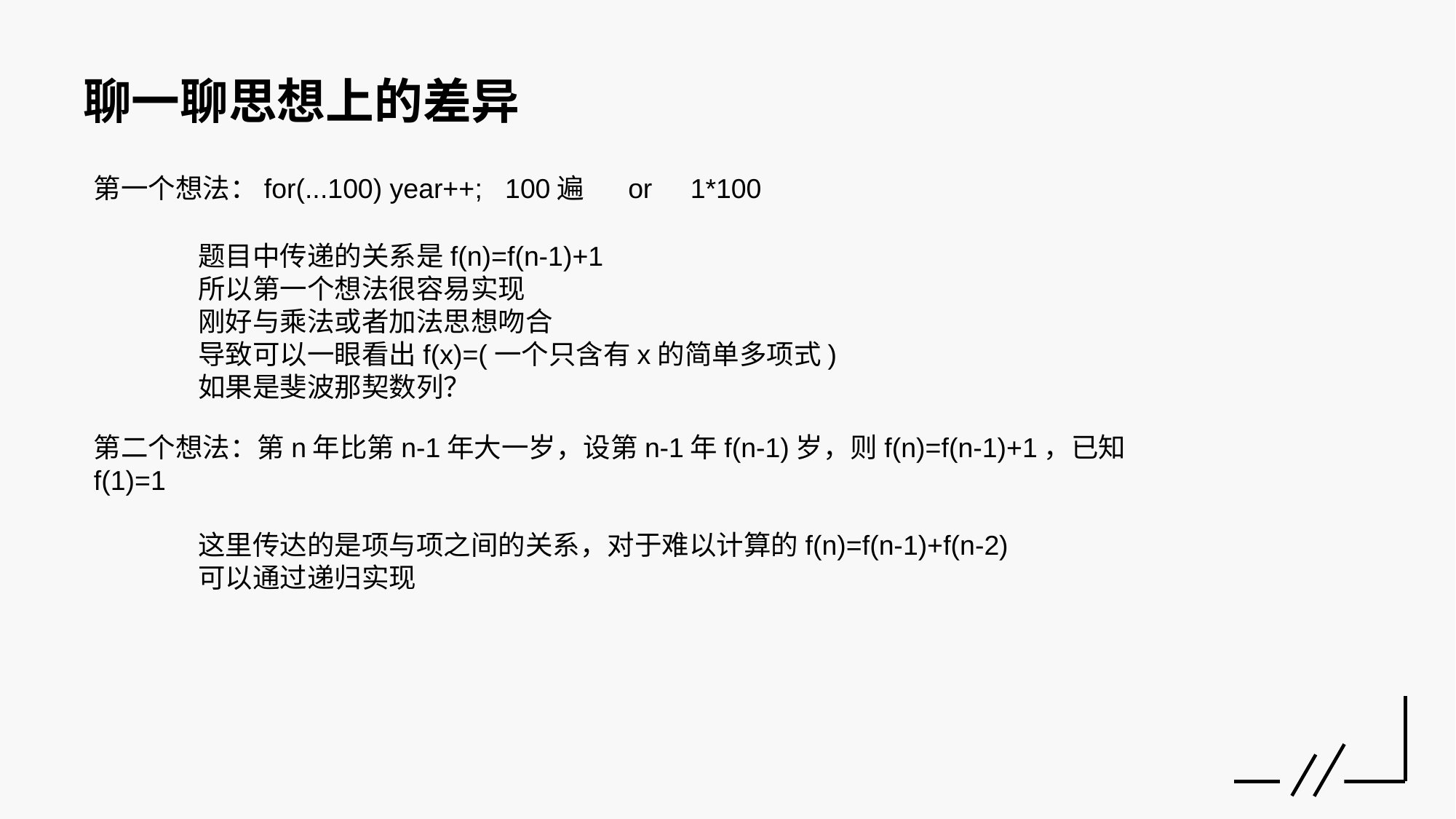

# 聊一聊思想上的差异
第一个想法：for(...100) year++;   100遍      or     1*100
题目中传递的关系是f(n)=f(n-1)+1
所以第一个想法很容易实现
刚好与乘法或者加法思想吻合
导致可以一眼看出f(x)=(一个只含有x的简单多项式)
如果是斐波那契数列？
第二个想法：第n年比第n-1年大一岁，设第n-1年f(n-1)岁，则f(n)=f(n-1)+1，已知f(1)=1
这里传达的是项与项之间的关系，对于难以计算的f(n)=f(n-1)+f(n-2)
可以通过递归实现